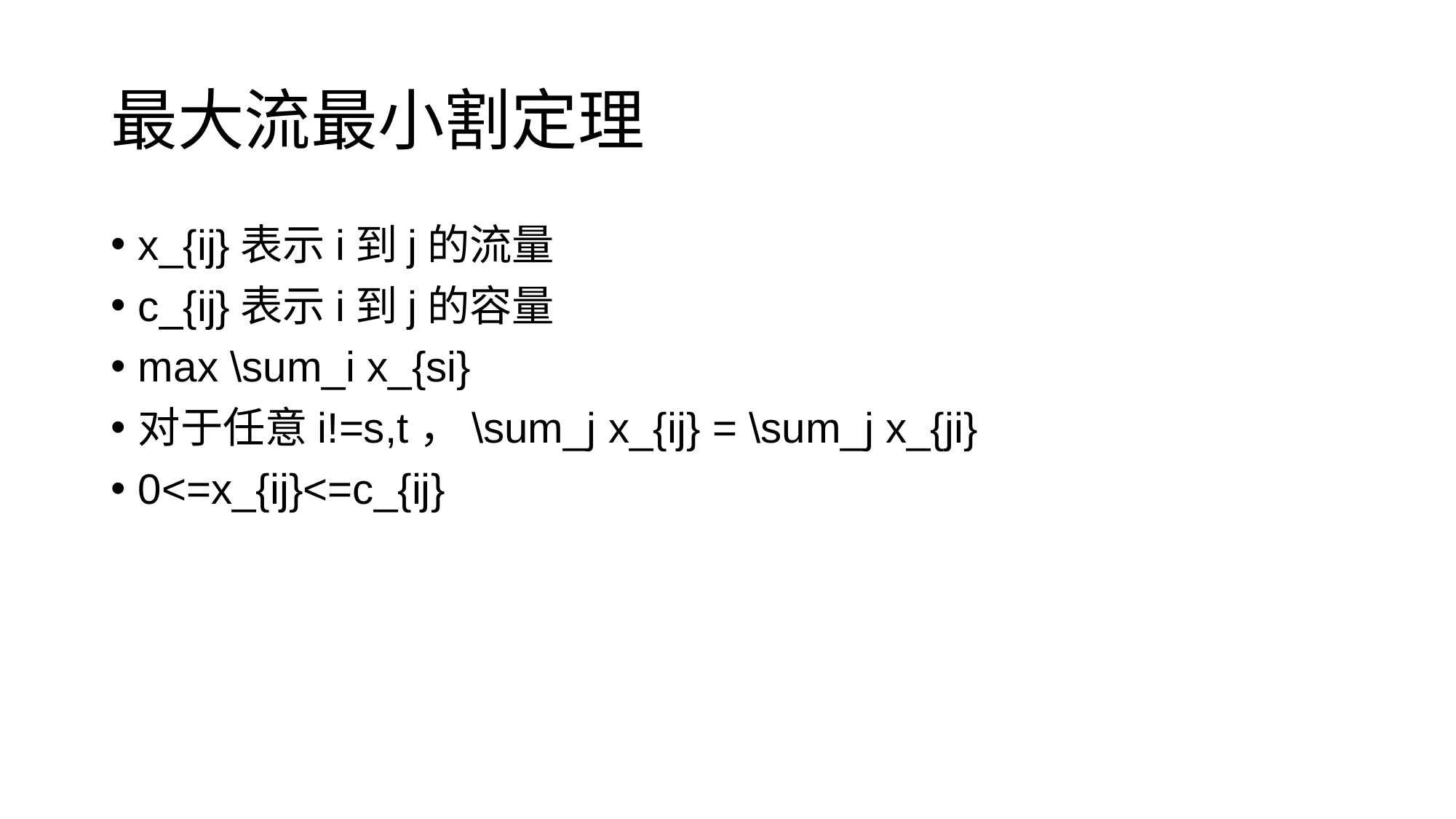

# 最大流最小割定理
x_{ij}表示i到j的流量
c_{ij}表示i到j的容量
max \sum_i x_{si}
对于任意i!=s,t，\sum_j x_{ij} = \sum_j x_{ji}
0<=x_{ij}<=c_{ij}